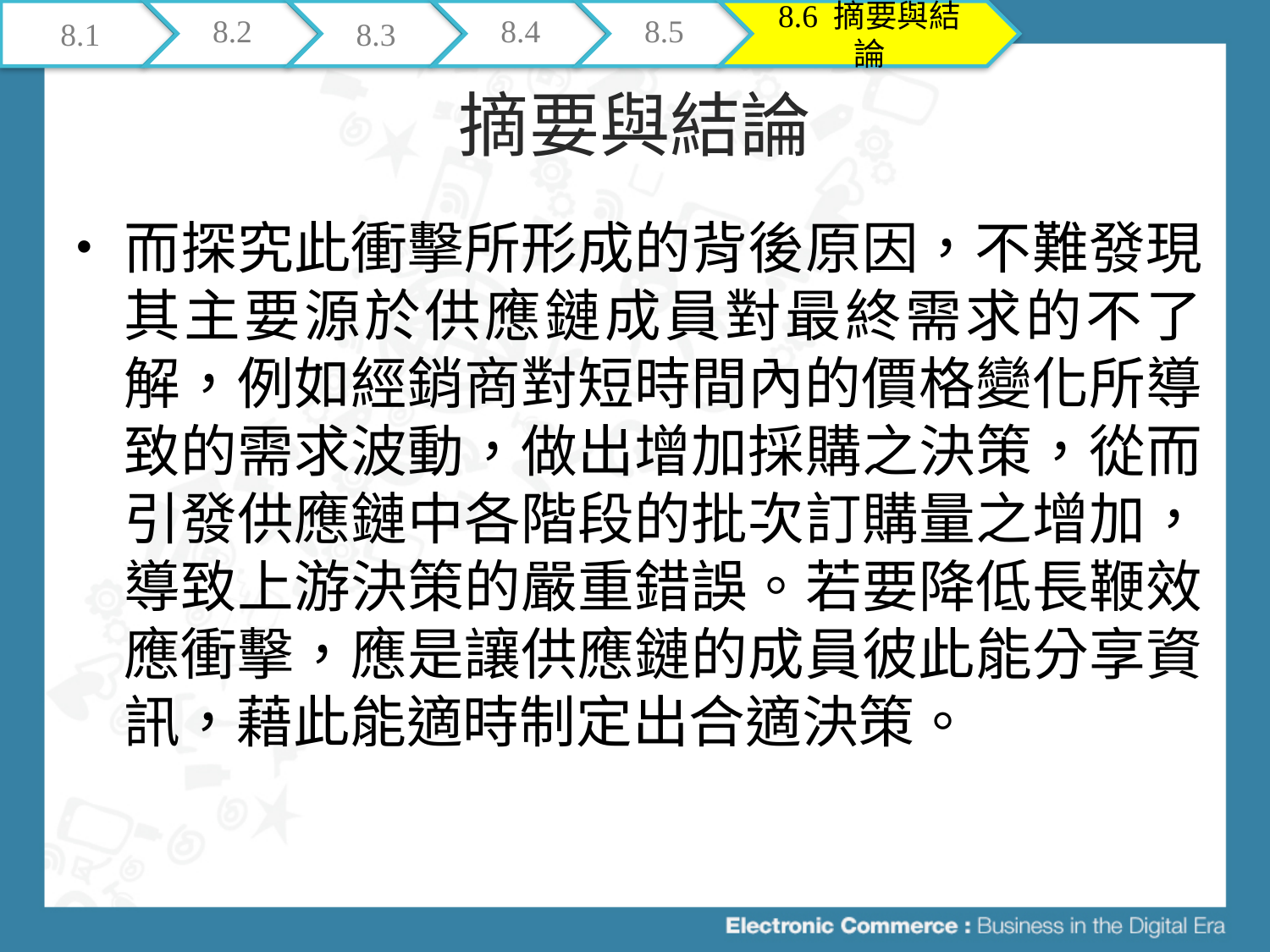

8.1
8.2
8.3
8.4
8.5
8.6 摘要與結論
# 摘要與結論
而探究此衝擊所形成的背後原因，不難發現其主要源於供應鏈成員對最終需求的不了解，例如經銷商對短時間內的價格變化所導致的需求波動，做出增加採購之決策，從而引發供應鏈中各階段的批次訂購量之增加，導致上游決策的嚴重錯誤。若要降低長鞭效應衝擊，應是讓供應鏈的成員彼此能分享資訊，藉此能適時制定出合適決策。